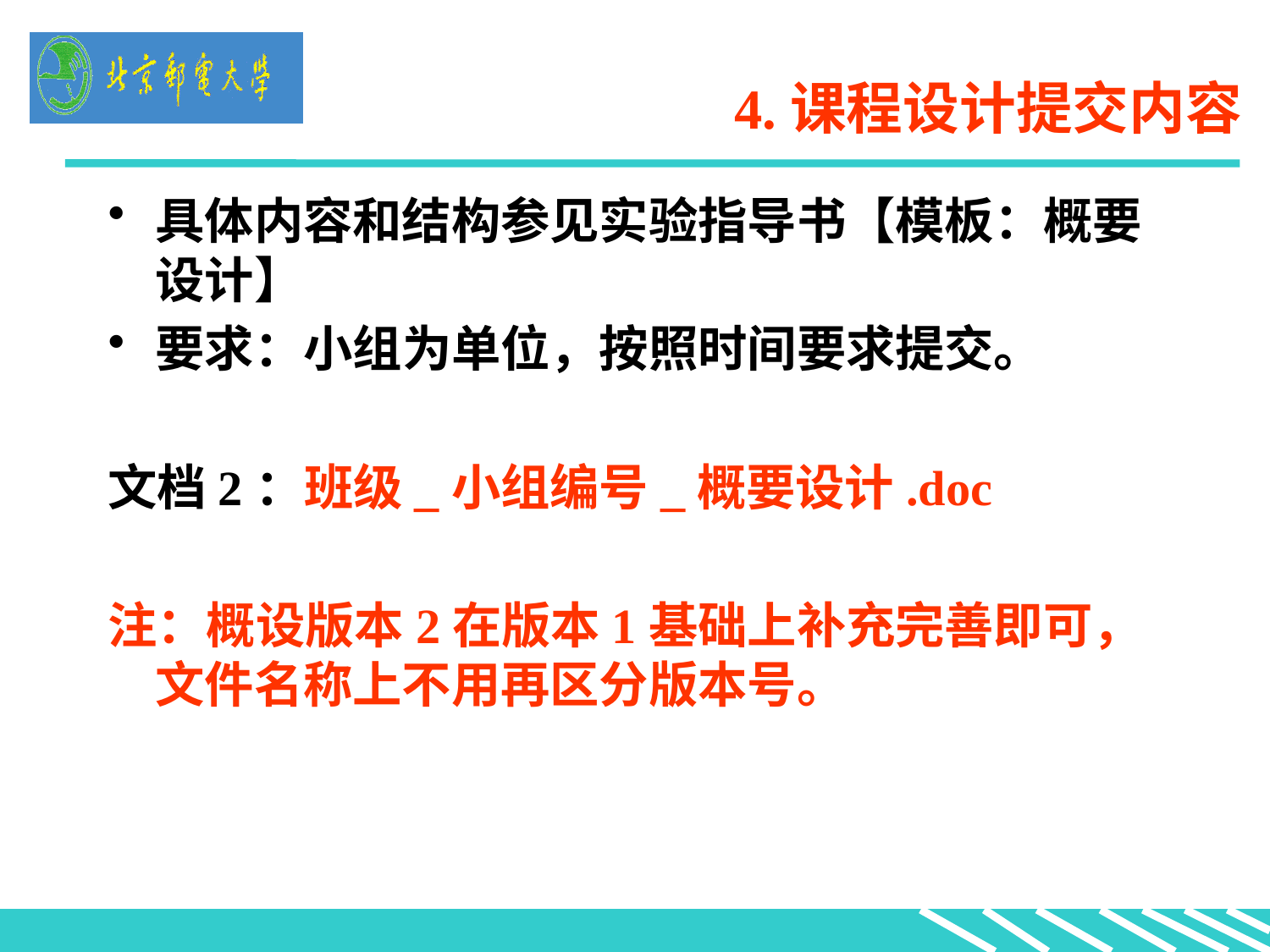

# 4.课程设计提交内容
具体内容和结构参见实验指导书【模板：概要设计】
要求：小组为单位，按照时间要求提交。

文档2：班级_小组编号_概要设计.doc

注：概设版本2在版本1基础上补充完善即可，文件名称上不用再区分版本号。

34